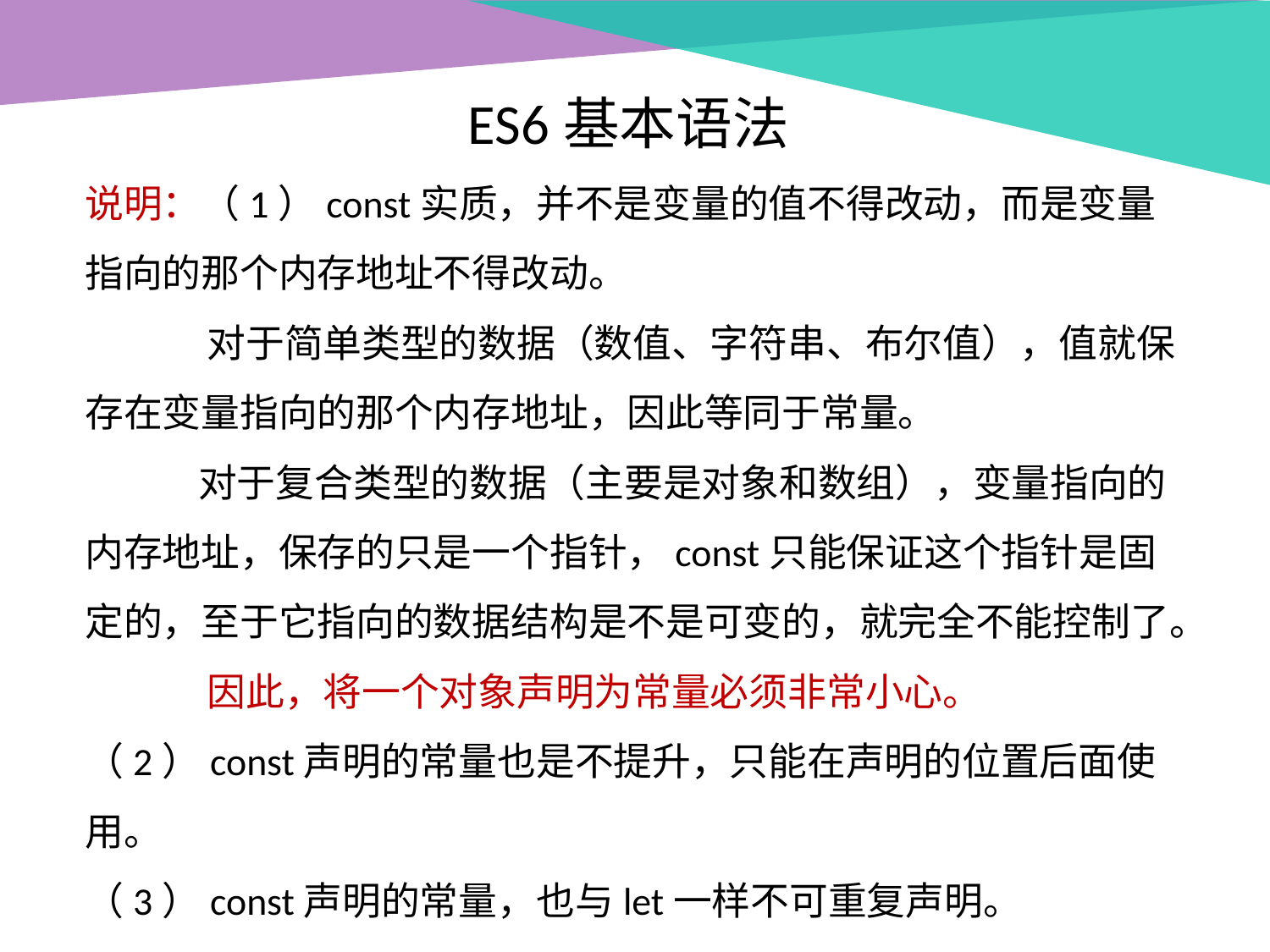

ES6基本语法
说明：（1）const实质，并不是变量的值不得改动，而是变量指向的那个内存地址不得改动。
             对于简单类型的数据（数值、字符串、布尔值），值就保存在变量指向的那个内存地址，因此等同于常量。
            对于复合类型的数据（主要是对象和数组），变量指向的内存地址，保存的只是一个指针，const只能保证这个指针是固定的，至于它指向的数据结构是不是可变的，就完全不能控制了。
             因此，将一个对象声明为常量必须非常小心。
（2）const声明的常量也是不提升，只能在声明的位置后面使用。
（3）const声明的常量，也与let一样不可重复声明。